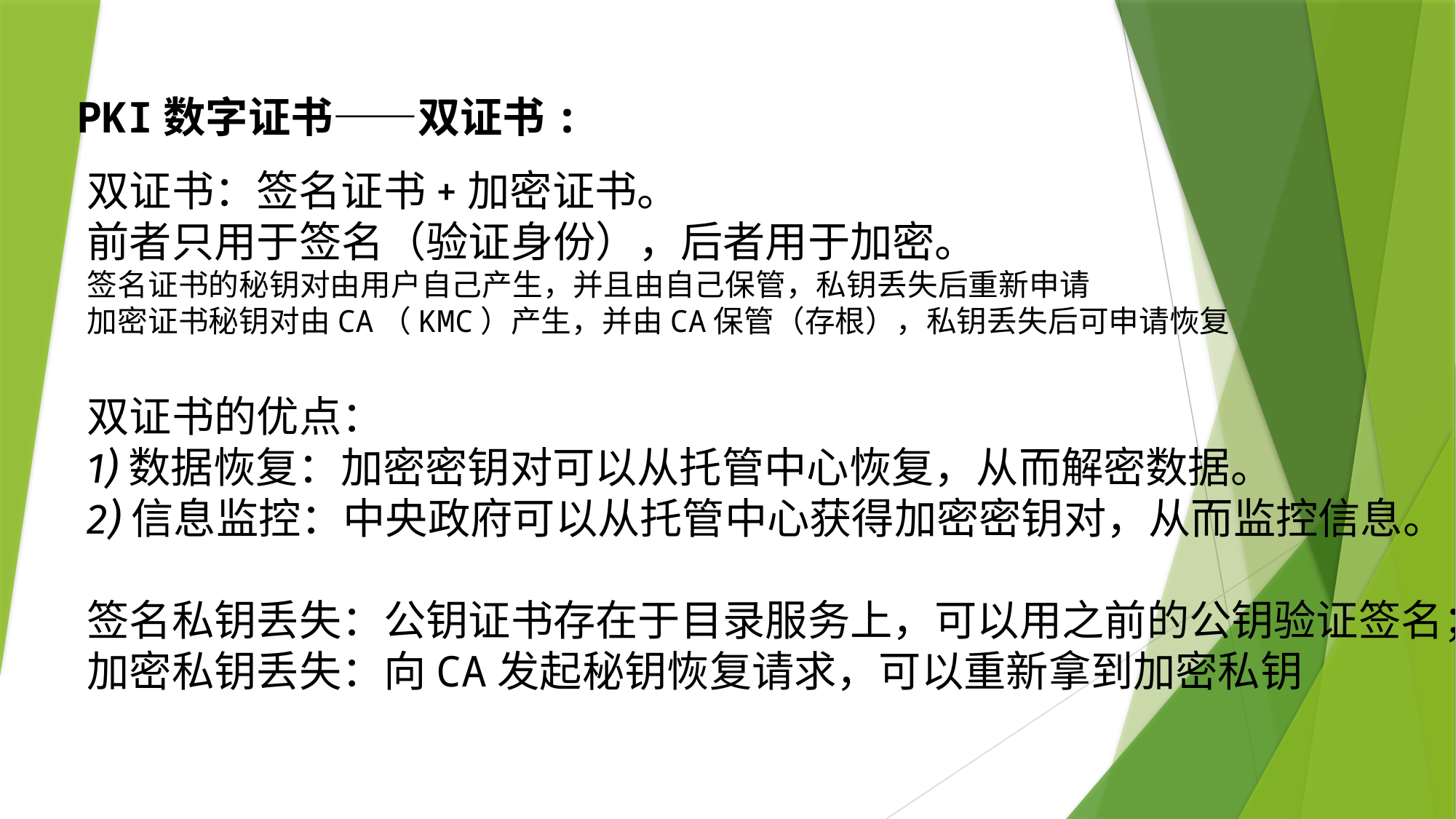

# PKI数字证书——双证书:
双证书：签名证书+加密证书。
前者只用于签名（验证身份），后者用于加密。
签名证书的秘钥对由用户自己产生，并且由自己保管，私钥丢失后重新申请
加密证书秘钥对由CA（KMC）产生，并由CA保管（存根），私钥丢失后可申请恢复

双证书的优点：
1)数据恢复：加密密钥对可以从托管中心恢复，从而解密数据。
2)信息监控：中央政府可以从托管中心获得加密密钥对，从而监控信息。

签名私钥丢失：公钥证书存在于目录服务上，可以用之前的公钥验证签名；
加密私钥丢失：向CA发起秘钥恢复请求，可以重新拿到加密私钥